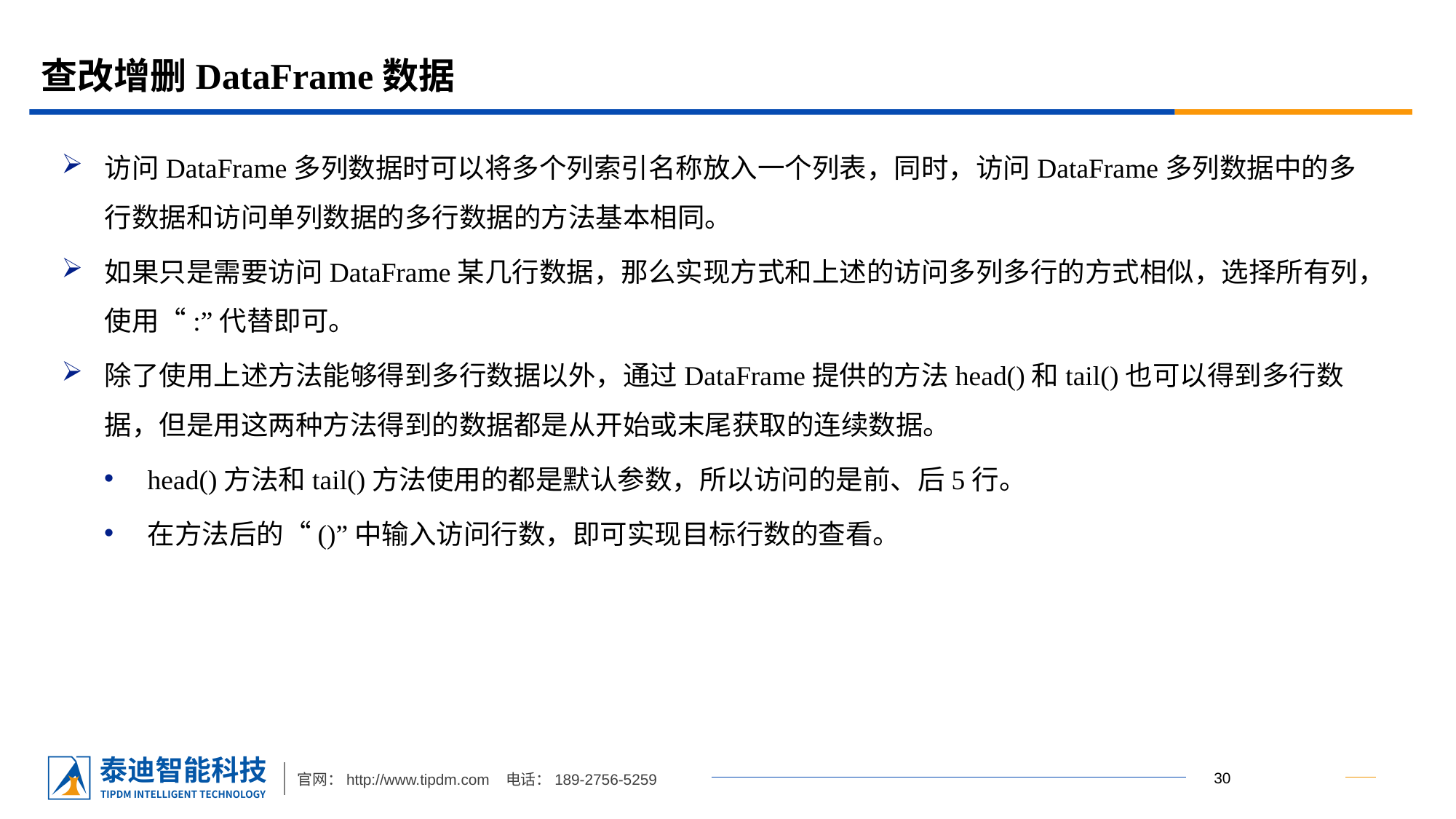

# 查改增删DataFrame数据
访问DataFrame多列数据时可以将多个列索引名称放入一个列表，同时，访问DataFrame多列数据中的多行数据和访问单列数据的多行数据的方法基本相同。
如果只是需要访问DataFrame某几行数据，那么实现方式和上述的访问多列多行的方式相似，选择所有列，使用“:”代替即可。
除了使用上述方法能够得到多行数据以外，通过DataFrame提供的方法head()和tail()也可以得到多行数据，但是用这两种方法得到的数据都是从开始或末尾获取的连续数据。
head()方法和tail()方法使用的都是默认参数，所以访问的是前、后5行。
在方法后的“()”中输入访问行数，即可实现目标行数的查看。